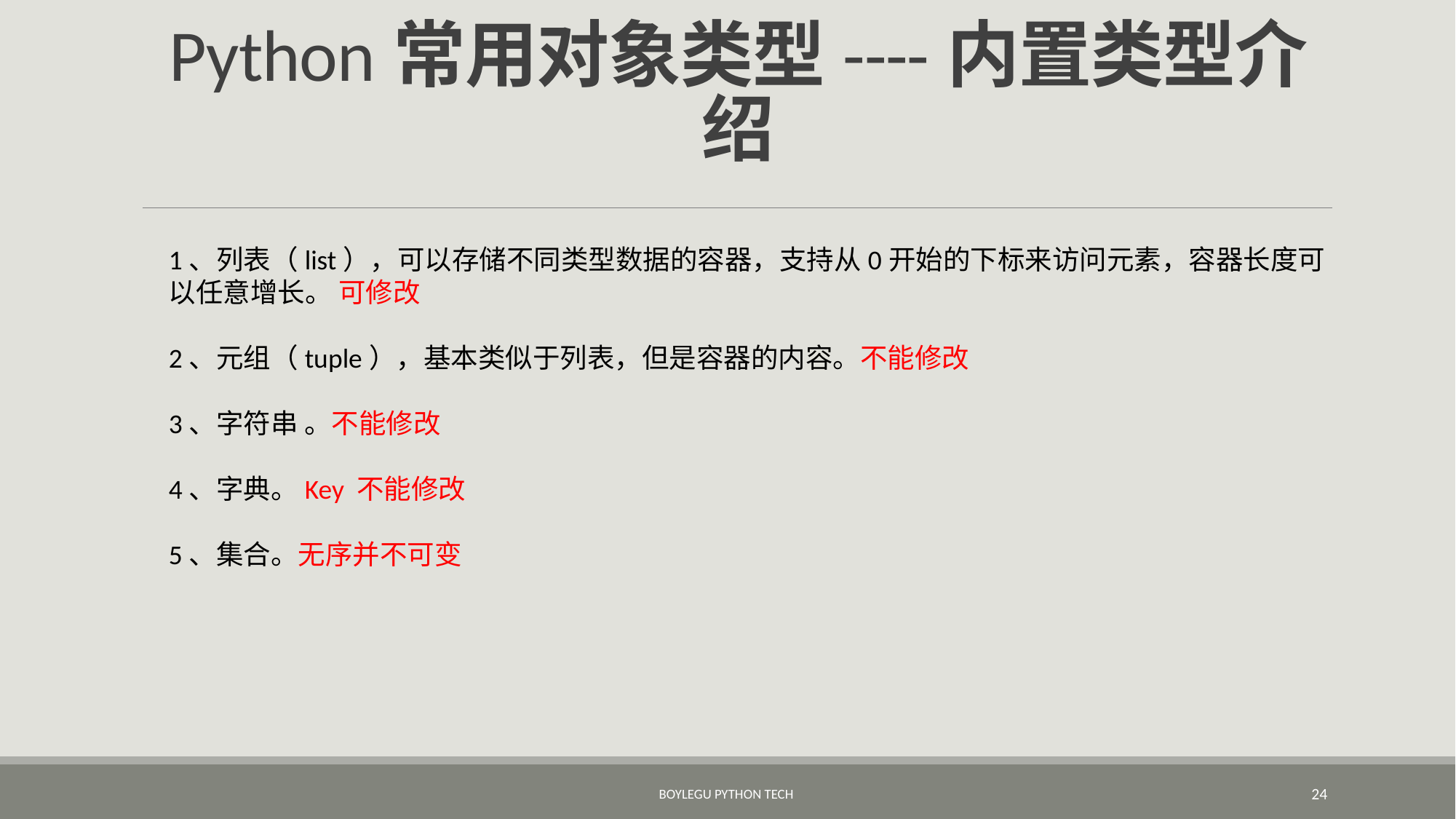

Python常用对象类型----内置类型介绍
1、列表（list），可以存储不同类型数据的容器，支持从0开始的下标来访问元素，容器长度可以任意增长。 可修改

2、元组（tuple），基本类似于列表，但是容器的内容。不能修改

3、字符串 。不能修改

4、字典。Key 不能修改

5、集合。无序并不可变

BoyleGu Python Tech
24